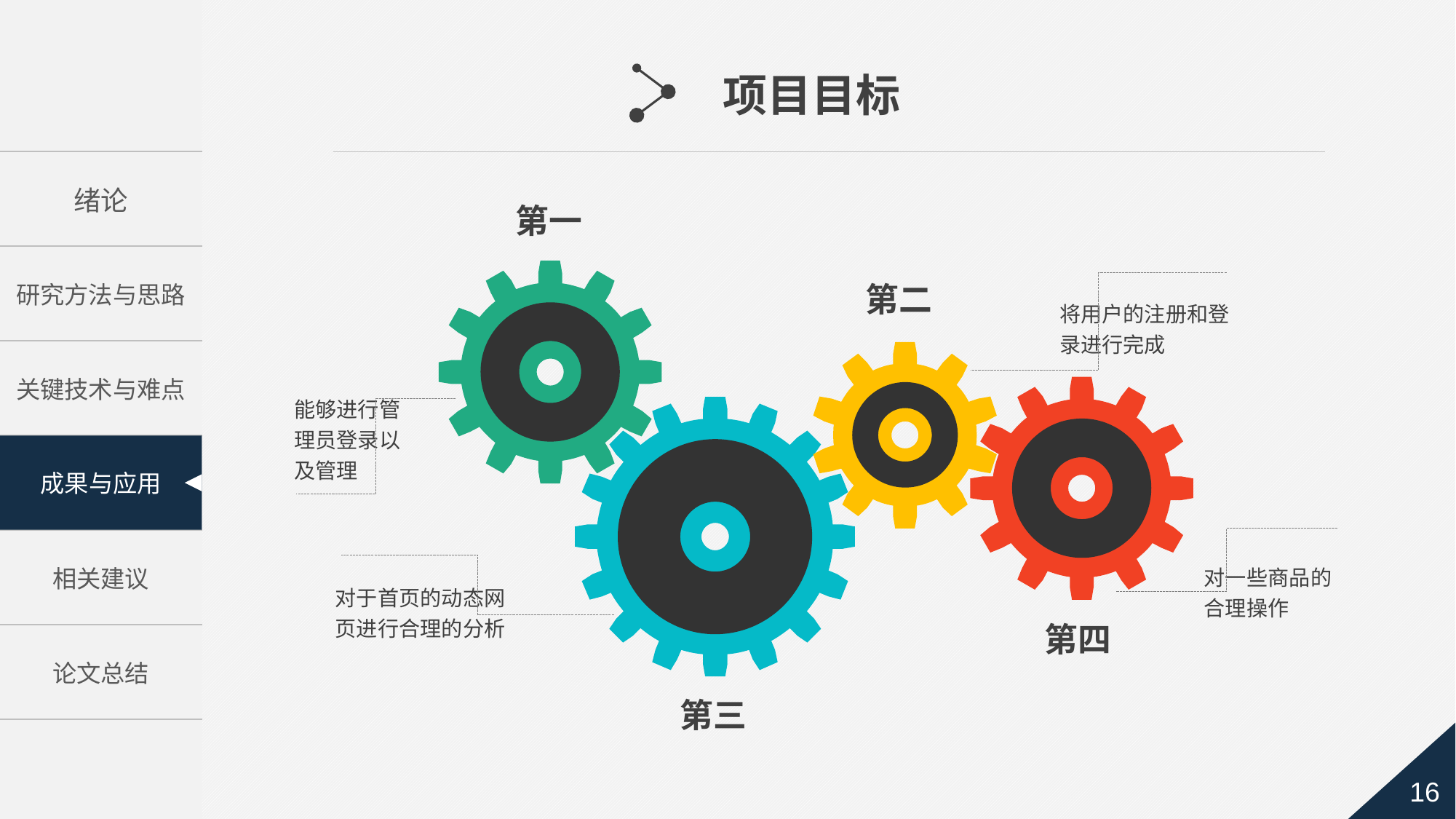

项目目标
第一

第二
将用户的注册和登录进行完成

能够进行管理员登录以及管理

对一些商品的合理操作
对于首页的动态网页进行合理的分析
第四
第三